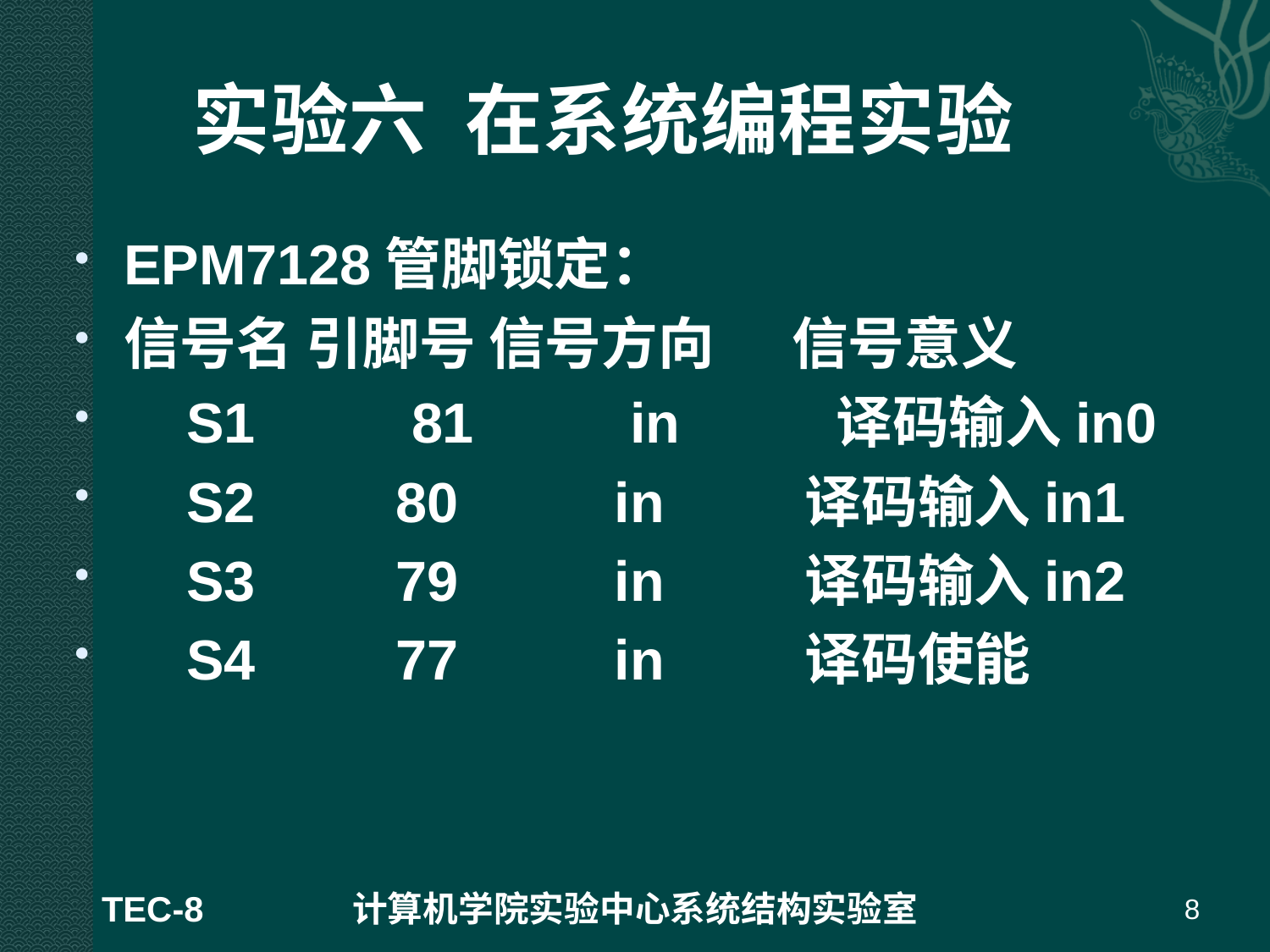

# 实验六  在系统编程实验
EPM7128管脚锁定：
信号名 引脚号 信号方向      信号意义
    S1          81          in         译码输入in0
    S2         80          in        译码输入in1
    S3         79          in        译码输入in2
    S4         77          in        译码使能
TEC-8
计算机学院实验中心系统结构实验室
8